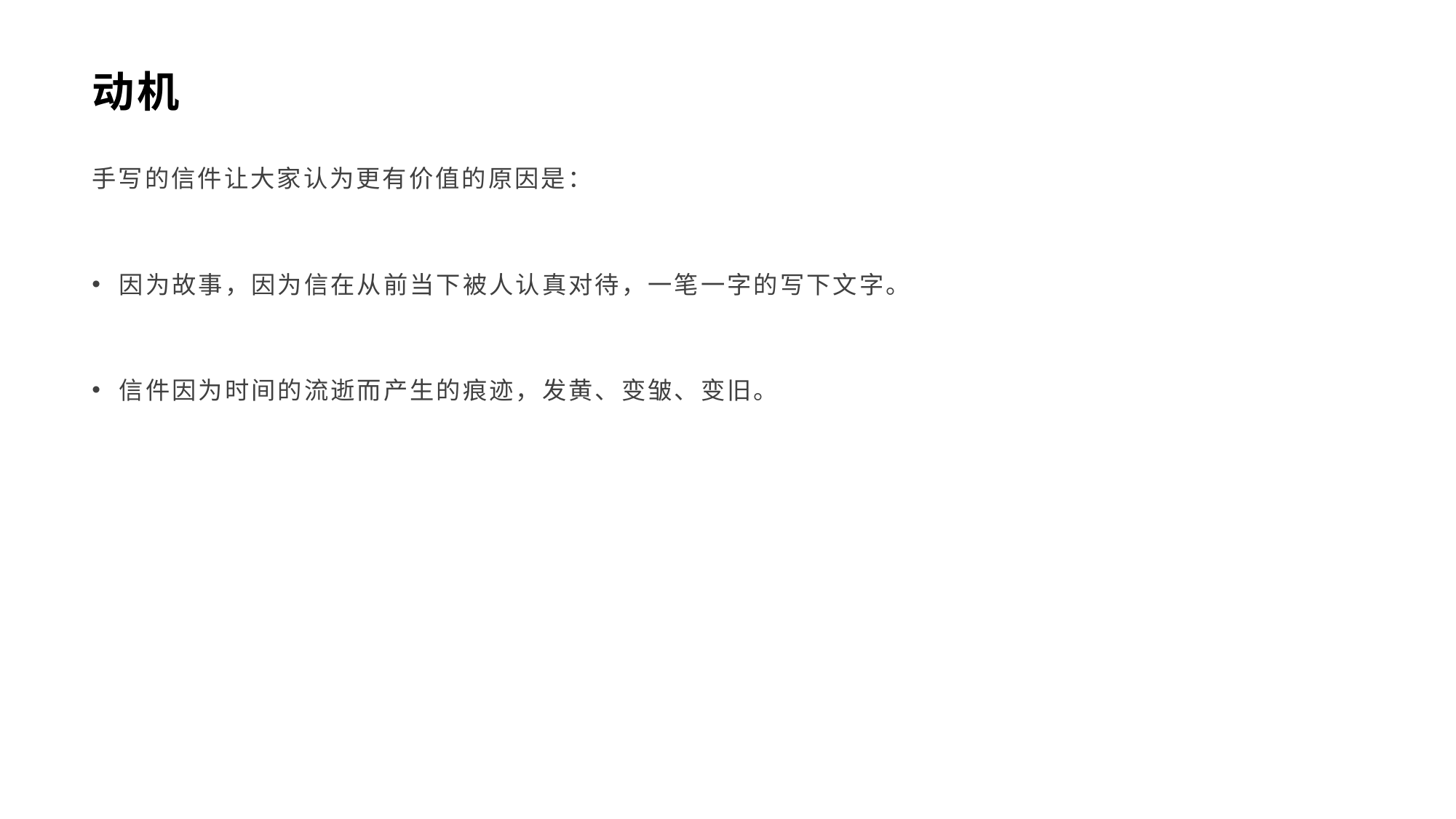

# 动机
手写的信件让大家认为更有价值的原因是：

因为故事，因为信在从前当下被人认真对待，一笔一字的写下文字。

信件因为时间的流逝而产生的痕迹，发黄、变皱、变旧。